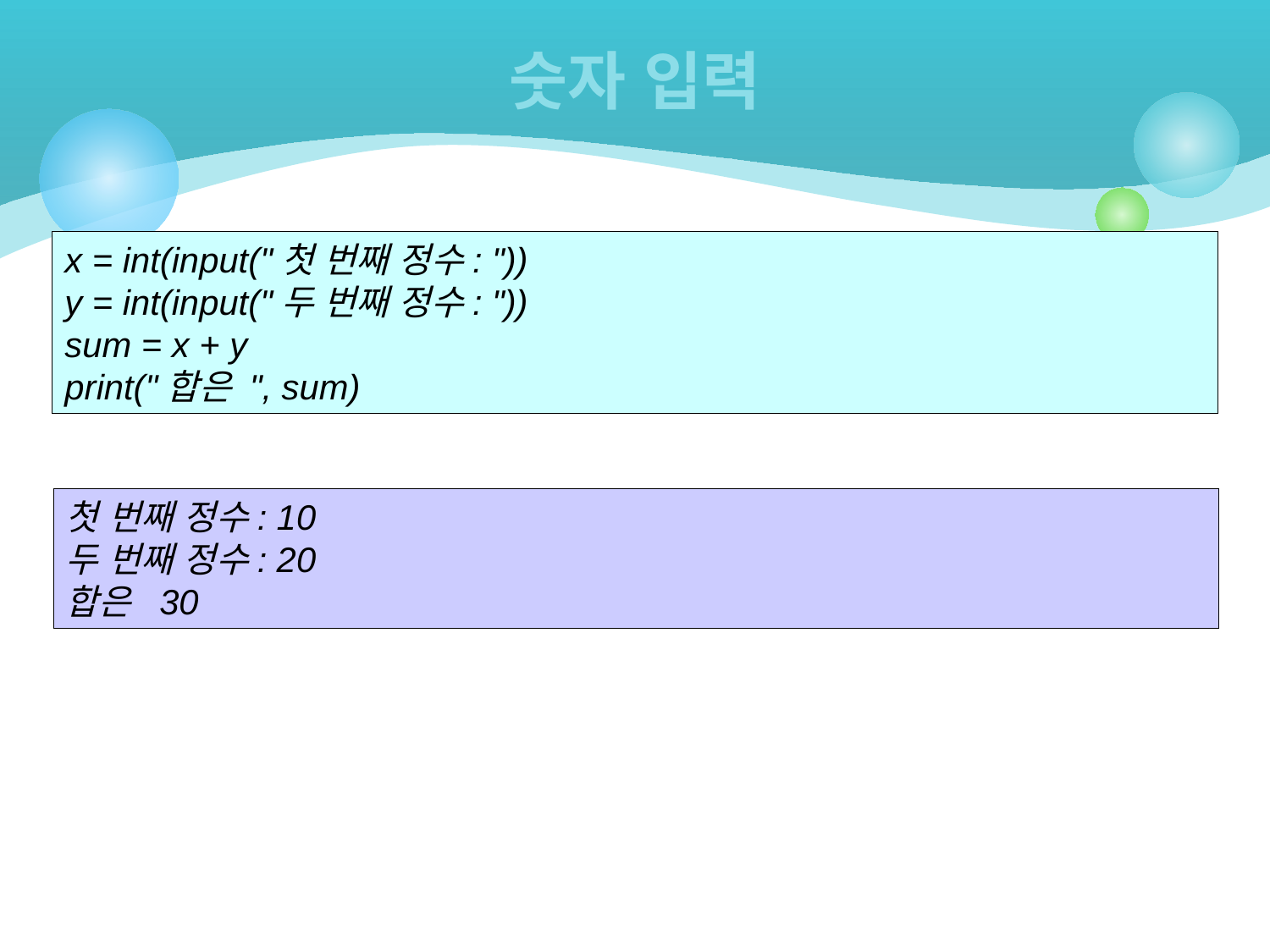

# 숫자 입력

x = int(input("첫 번째 정수: "))
y = int(input("두 번째 정수: "))
sum = x + y
print("합은 ", sum)
첫 번째 정수: 10
두 번째 정수: 20
합은  30